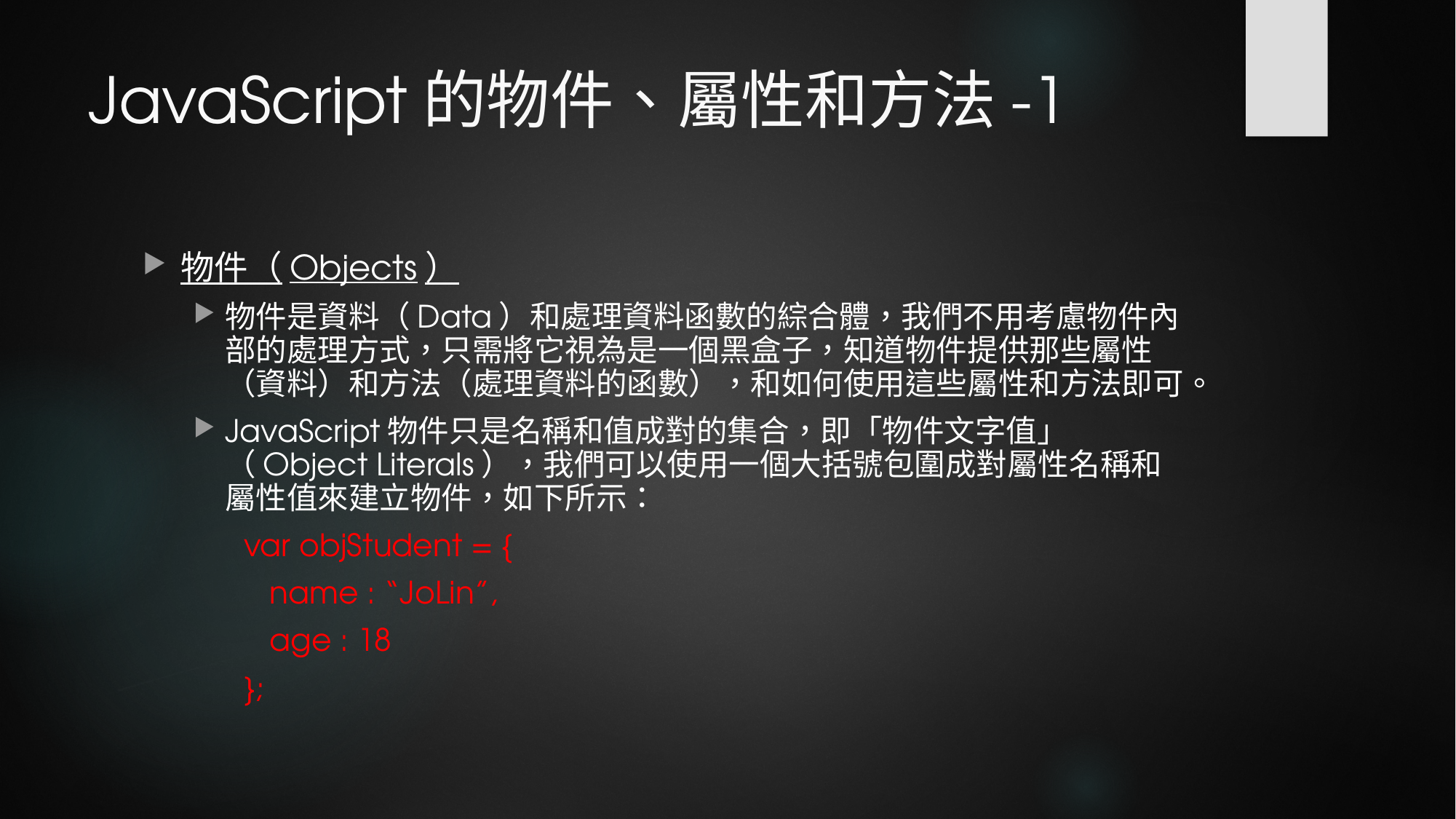

# JavaScript的物件、屬性和方法-1
物件（Objects）
物件是資料（Data）和處理資料函數的綜合體，我們不用考慮物件內部的處理方式，只需將它視為是一個黑盒子，知道物件提供那些屬性（資料）和方法（處理資料的函數），和如何使用這些屬性和方法即可。
JavaScript物件只是名稱和值成對的集合，即「物件文字值」（Object Literals），我們可以使用一個大括號包圍成對屬性名稱和屬性值來建立物件，如下所示：
var objStudent = {
   name : “JoLin”,
   age : 18
};